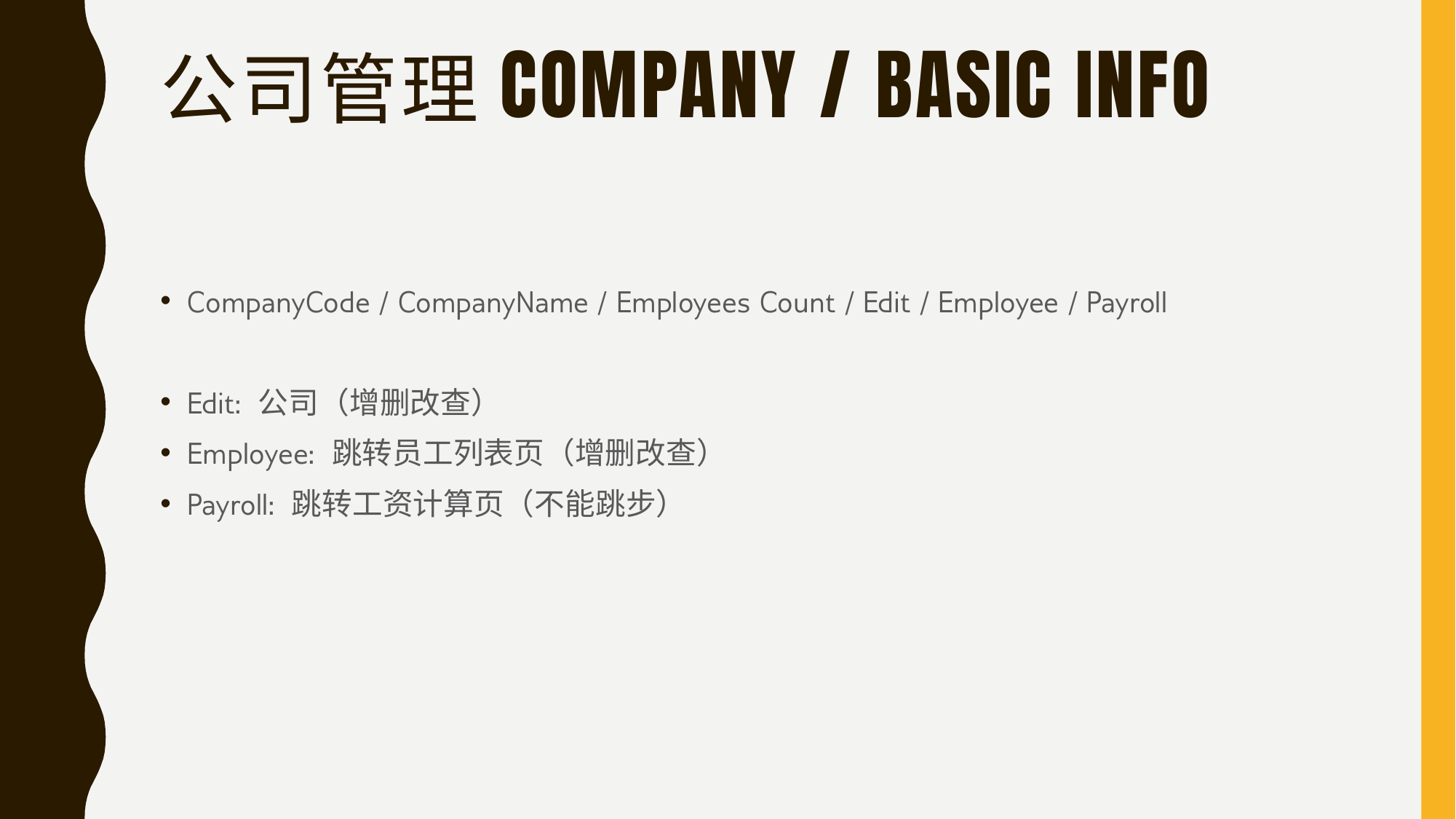

# 公司管理Company / Basic info
CompanyCode / CompanyName / Employees Count / Edit / Employee / Payroll

Edit: 公司（增删改查）
Employee: 跳转员工列表页（增删改查）
Payroll: 跳转工资计算页（不能跳步）